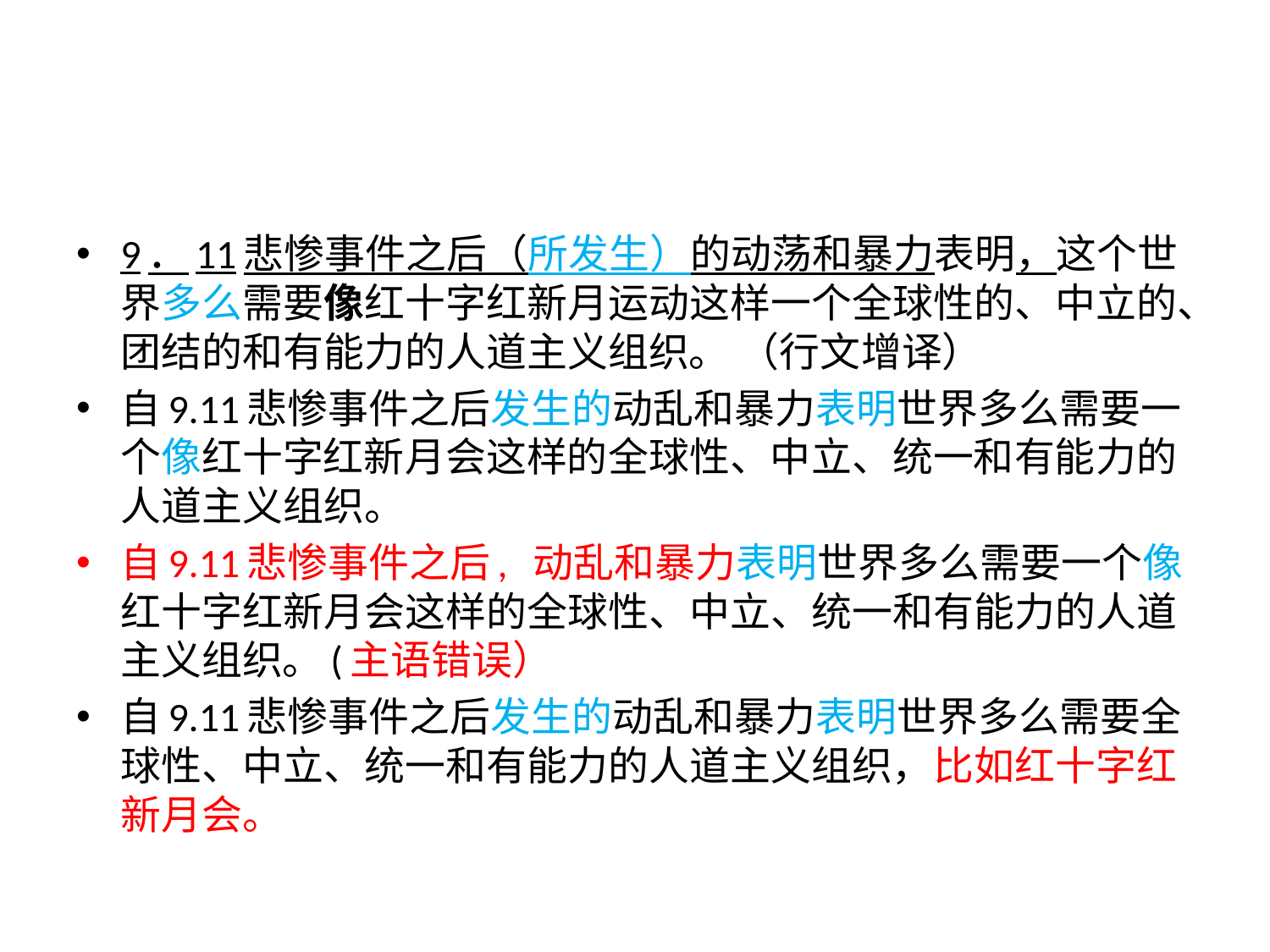

#
9．11悲惨事件之后（所发生）的动荡和暴力表明，这个世界多么需要像红十字红新月运动这样一个全球性的、中立的、团结的和有能力的人道主义组织。 （行文增译）
自9.11悲惨事件之后发生的动乱和暴力表明世界多么需要一个像红十字红新月会这样的全球性、中立、统一和有能力的人道主义组织。
自9.11悲惨事件之后,  动乱和暴力表明世界多么需要一个像红十字红新月会这样的全球性、中立、统一和有能力的人道主义组织。(主语错误）
自9.11悲惨事件之后发生的动乱和暴力表明世界多么需要全球性、中立、统一和有能力的人道主义组织，比如红十字红新月会。